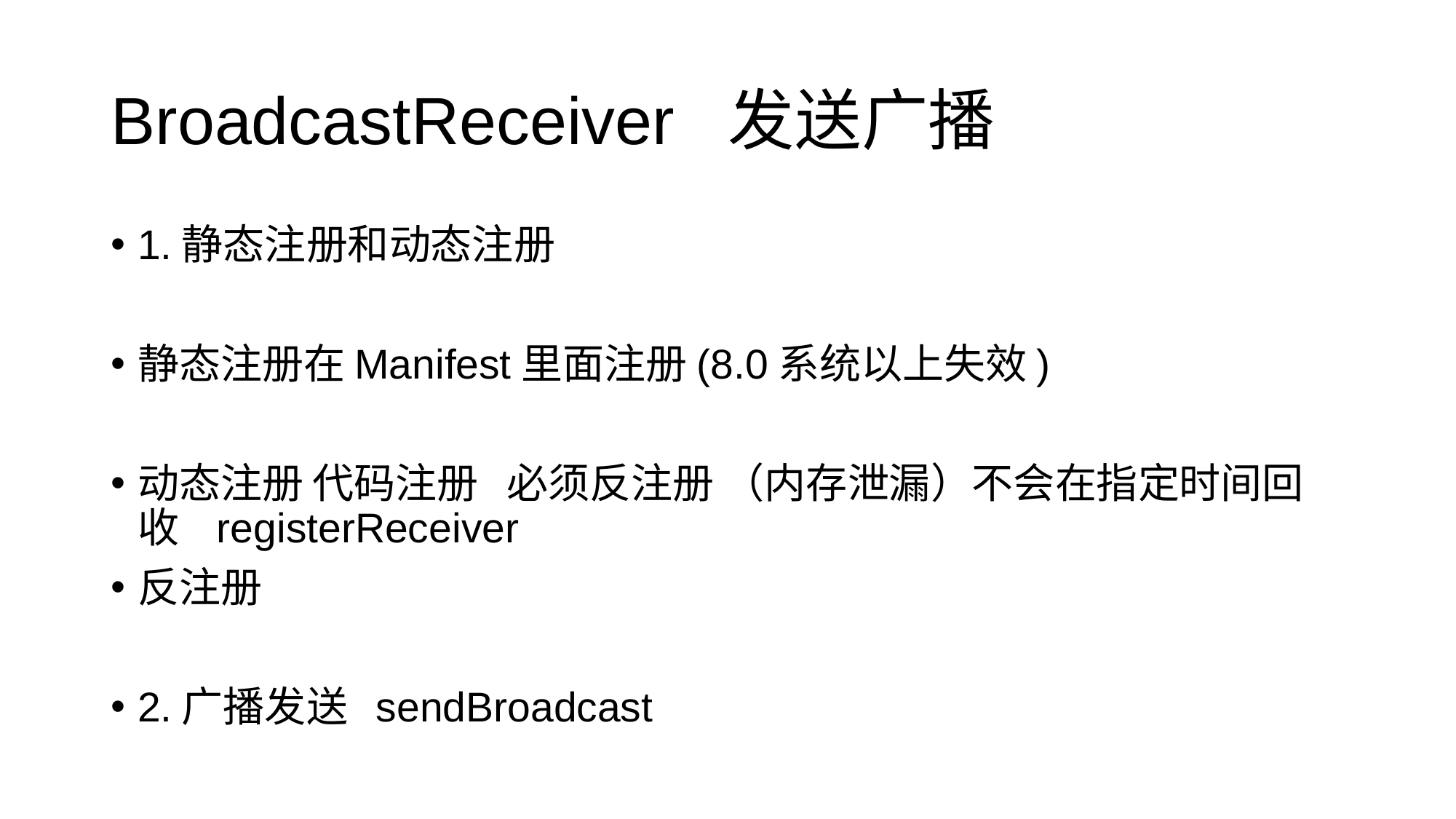

# BroadcastReceiver  发送广播
1.静态注册和动态注册

静态注册在Manifest里面注册(8.0系统以上失效)

动态注册 代码注册   必须反注册 （内存泄漏）不会在指定时间回收   registerReceiver
反注册

2.广播发送  sendBroadcast